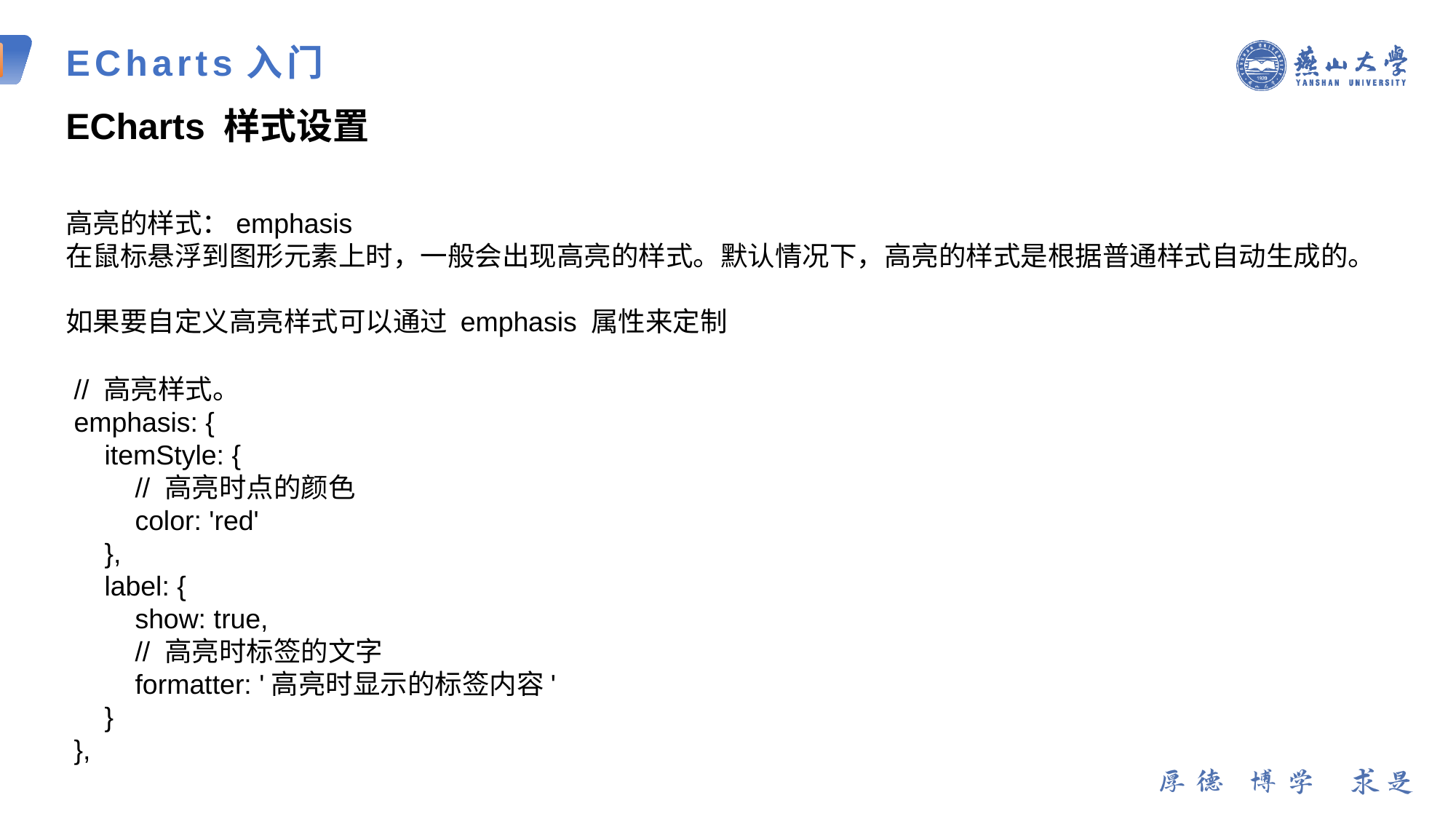

ECharts入门
ECharts 样式设置
高亮的样式：emphasis
在鼠标悬浮到图形元素上时，一般会出现高亮的样式。默认情况下，高亮的样式是根据普通样式自动生成的。

如果要自定义高亮样式可以通过 emphasis 属性来定制
// 高亮样式。
emphasis: {
    itemStyle: {
        // 高亮时点的颜色
        color: 'red'
    },
    label: {
        show: true,
        // 高亮时标签的文字
        formatter: '高亮时显示的标签内容'
    }
},